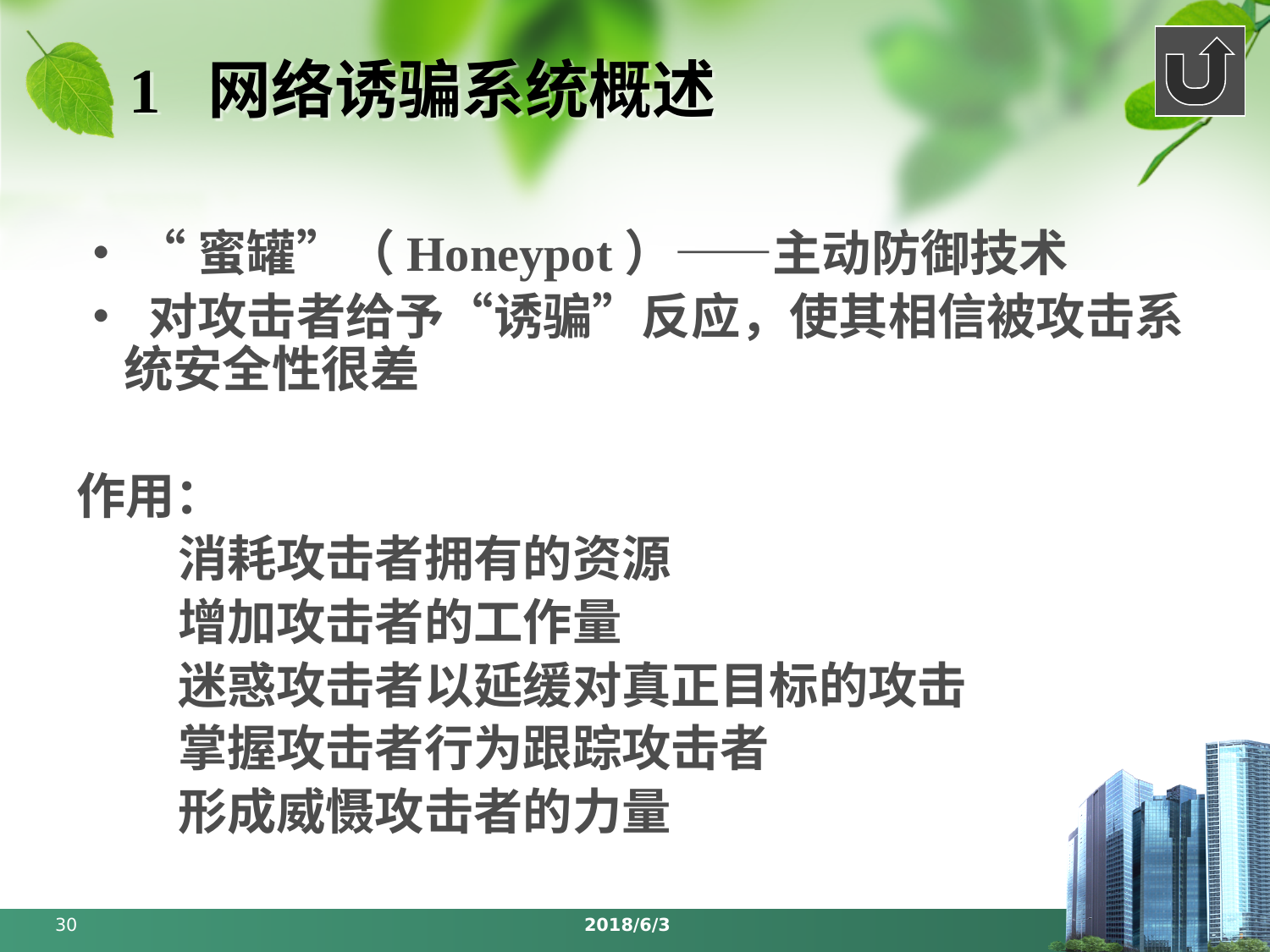

# 1  网络诱骗系统概述
• “蜜罐”（Honeypot）——主动防御技术
• 对攻击者给予“诱骗”反应，使其相信被攻击系统安全性很差

作用：
        消耗攻击者拥有的资源
        增加攻击者的工作量
        迷惑攻击者以延缓对真正目标的攻击
        掌握攻击者行为跟踪攻击者
        形成威慑攻击者的力量
30
2018/6/3